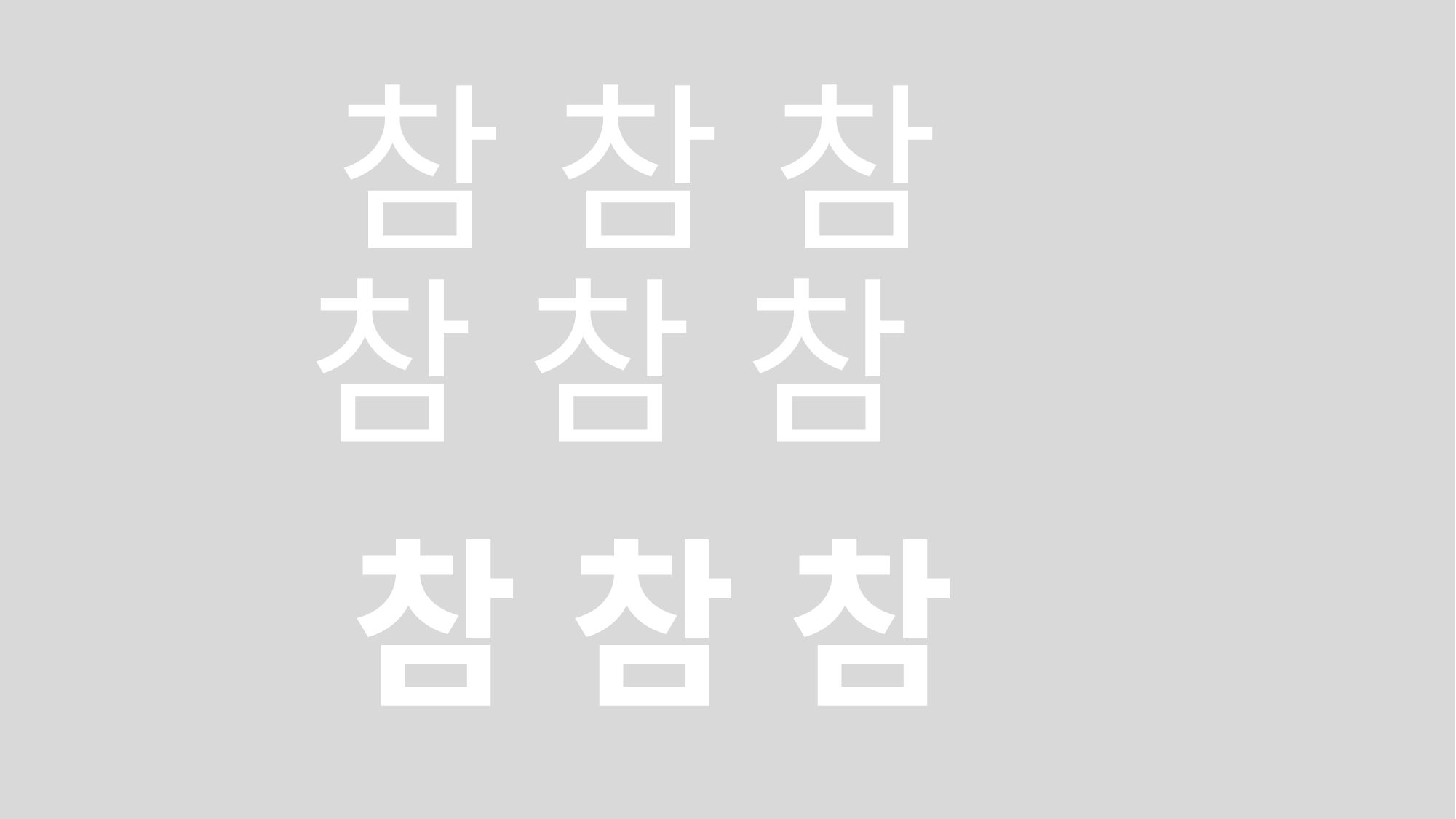

참 참 참
참 참 참
참 참 참